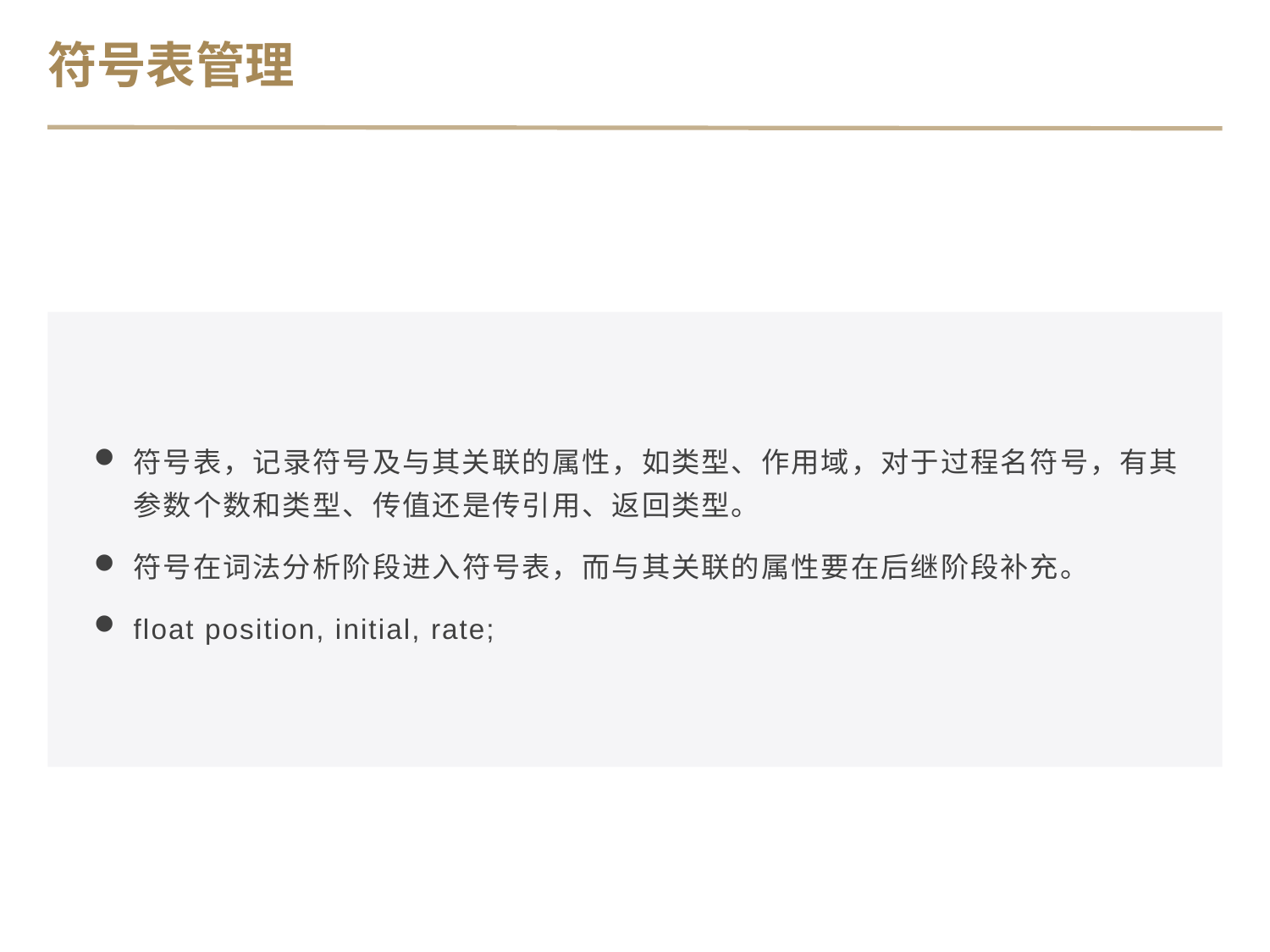

符号表管理

符号表，记录符号及与其关联的属性，如类型、作用域，对于过程名符号，有其参数个数和类型、传值还是传引用、返回类型。
符号在词法分析阶段进入符号表，而与其关联的属性要在后继阶段补充。
float position, initial, rate;